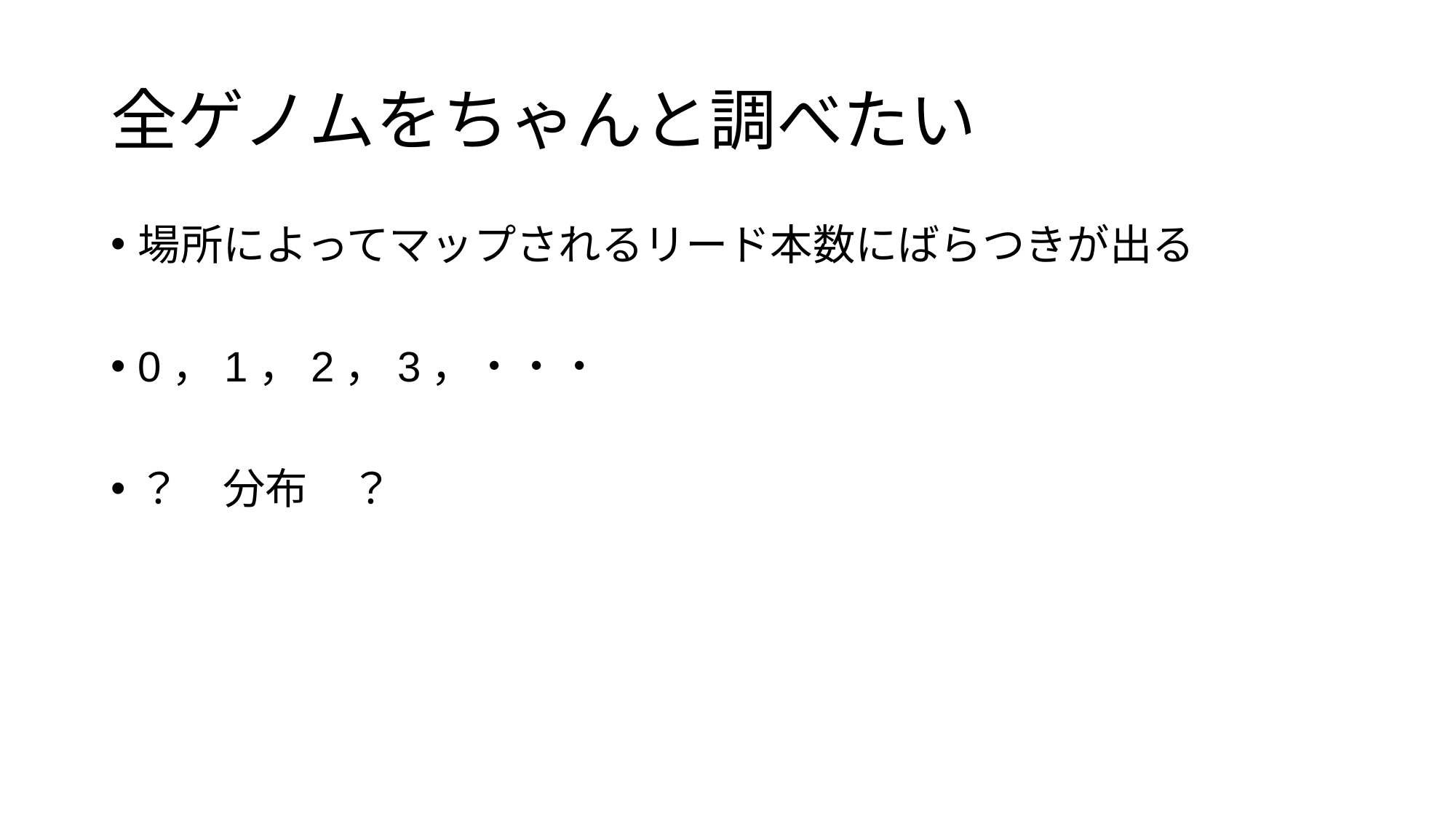

# 全ゲノムをちゃんと調べたい
場所によってマップされるリード本数にばらつきが出る

0，1，2，3，・・・

？　分布　？